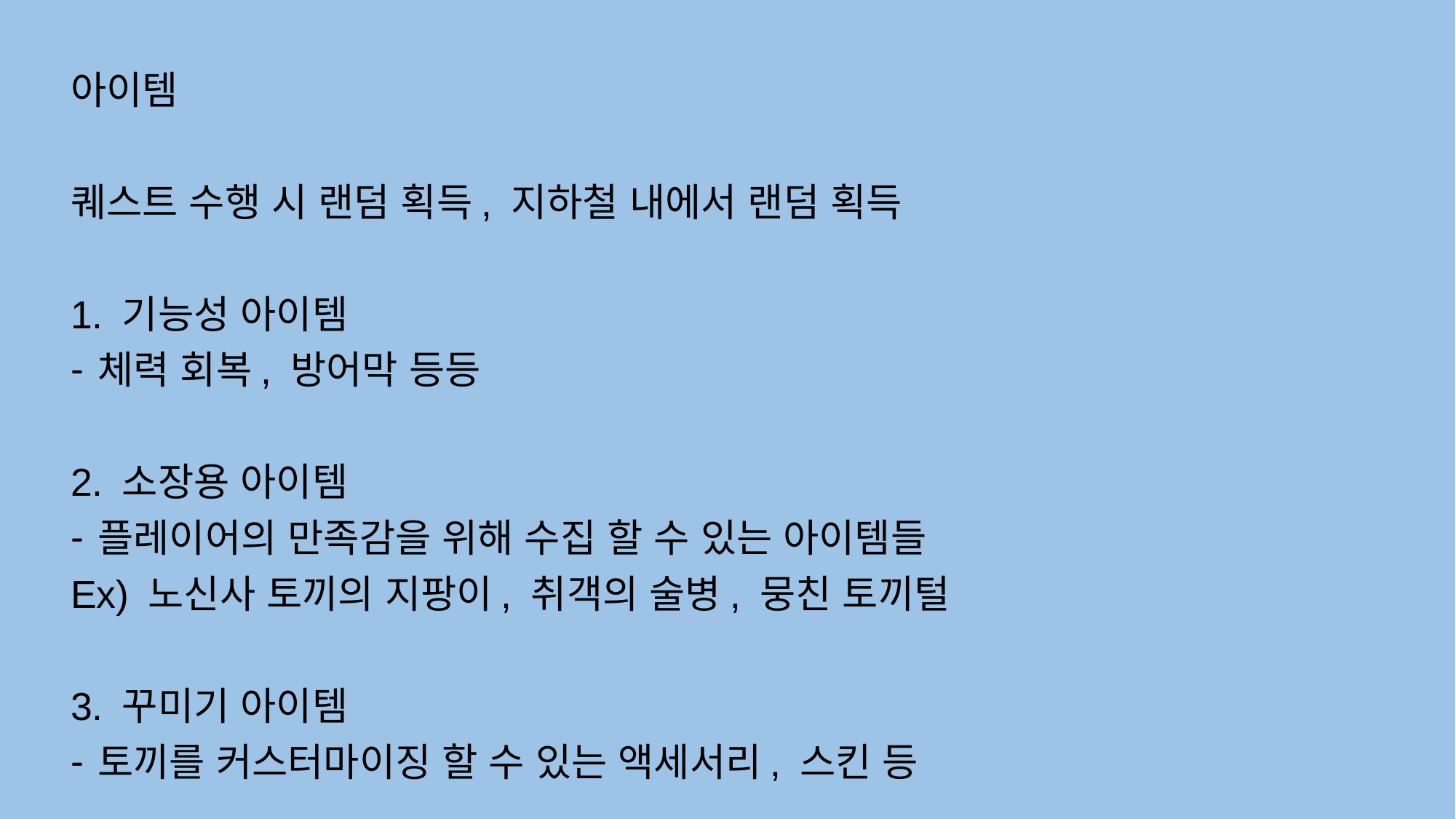

아이템

퀘스트 수행 시 랜덤 획득, 지하철 내에서 랜덤 획득

1. 기능성 아이템
체력 회복, 방어막 등등

2. 소장용 아이템
플레이어의 만족감을 위해 수집 할 수 있는 아이템들
Ex) 노신사 토끼의 지팡이, 취객의 술병, 뭉친 토끼털

3. 꾸미기 아이템
토끼를 커스터마이징 할 수 있는 액세서리, 스킨 등